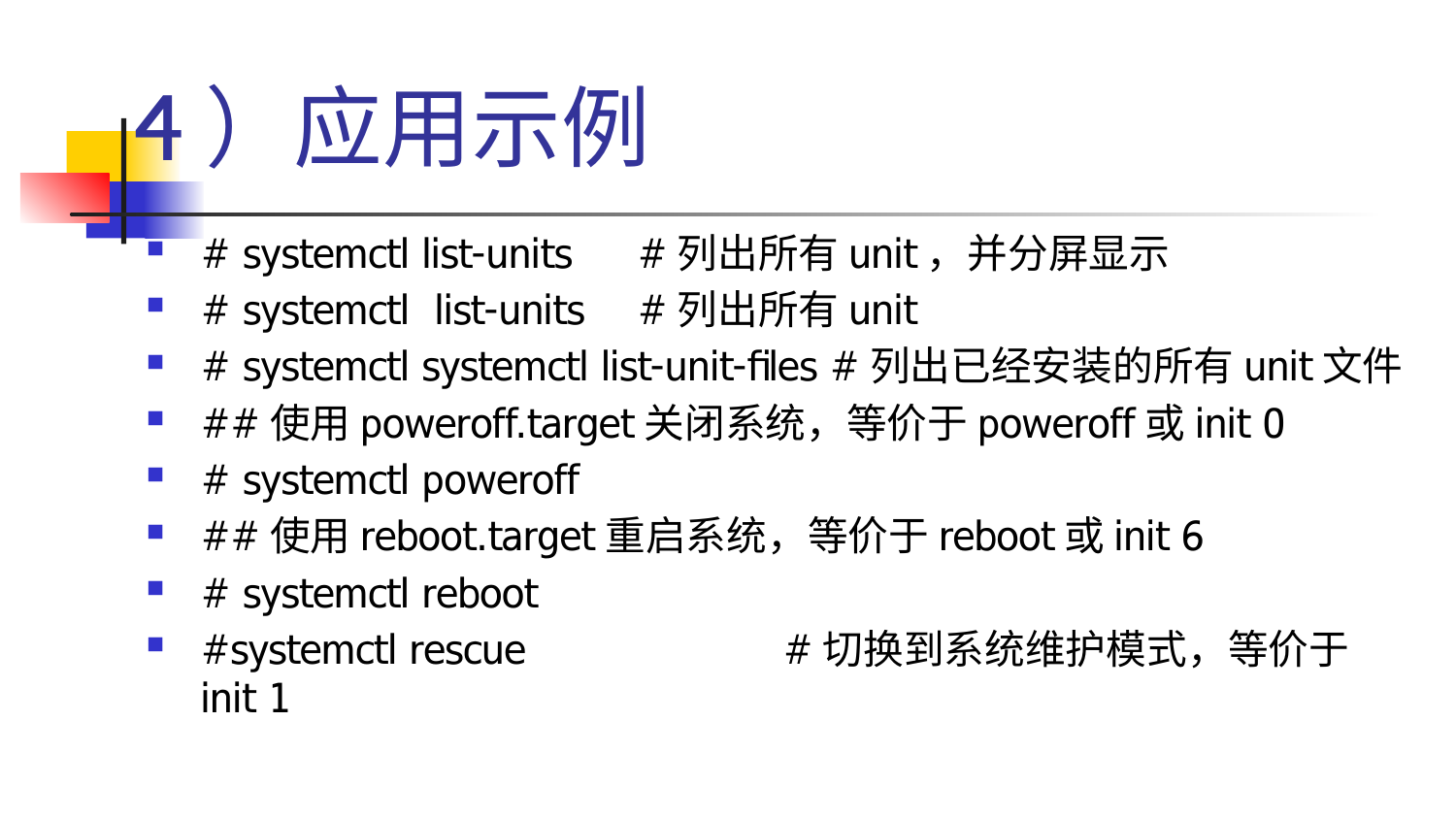

# 4）应用示例
# systemctl list-units 	#列出所有unit，并分屏显示
# systemctl  list-units 	#列出所有unit
# systemctl systemctl list-unit-files #列出已经安装的所有unit文件
##使用poweroff.target关闭系统，等价于poweroff或init 0
# systemctl poweroff
##使用reboot.target重启系统，等价于reboot或init 6
# systemctl reboot
#systemctl rescue 		#切换到系统维护模式，等价于init 1